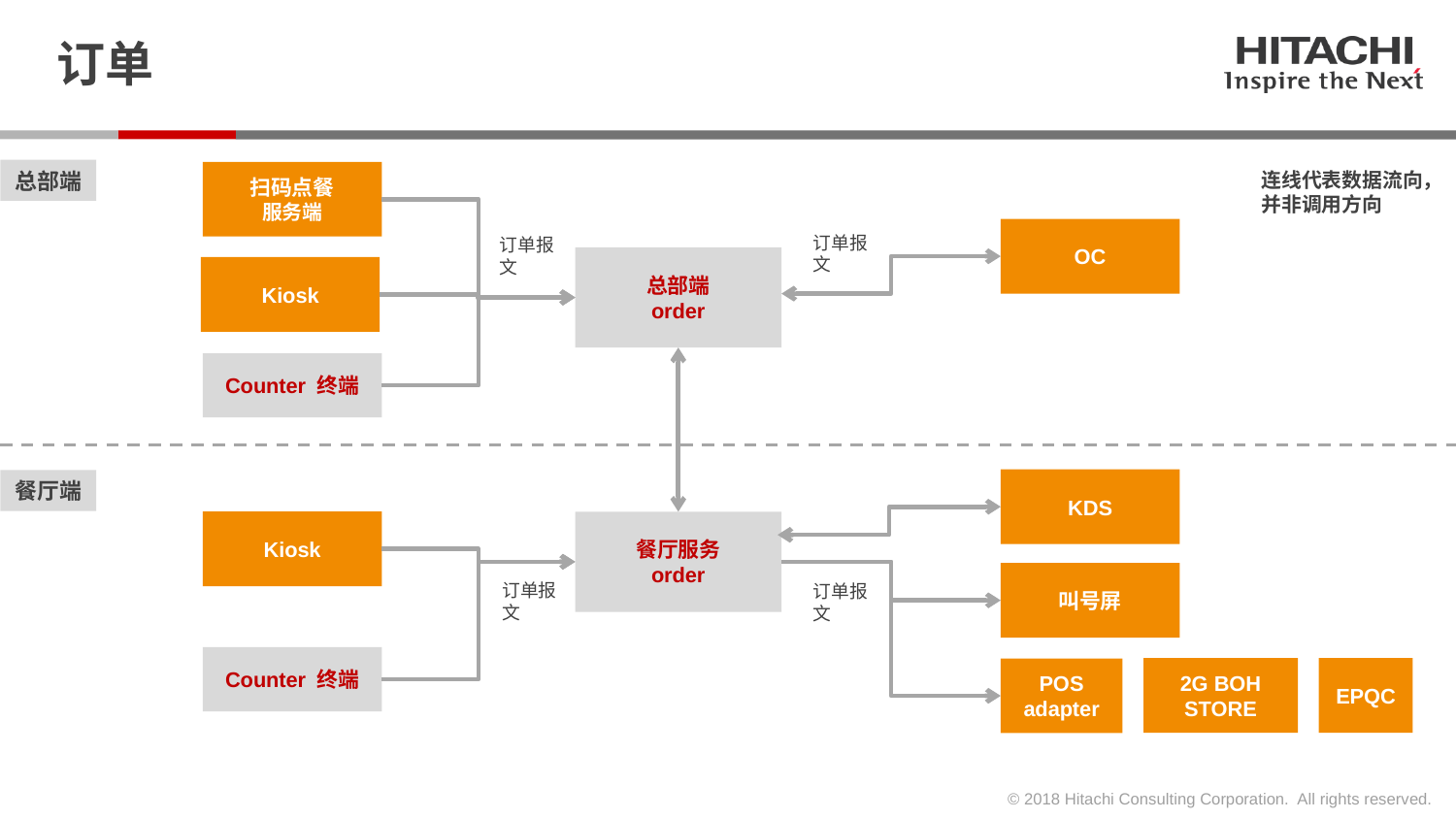

# 订单
总部端
连线代表数据流向，并非调用方向
扫码点餐
服务端
OC
订单报文
订单报文
总部端
order
Kiosk
Counter 终端
KDS
餐厅端
Kiosk
餐厅服务
order
叫号屏
订单报文
订单报文
Counter 终端
2G BOH
STORE
EPQC
POS
adapter